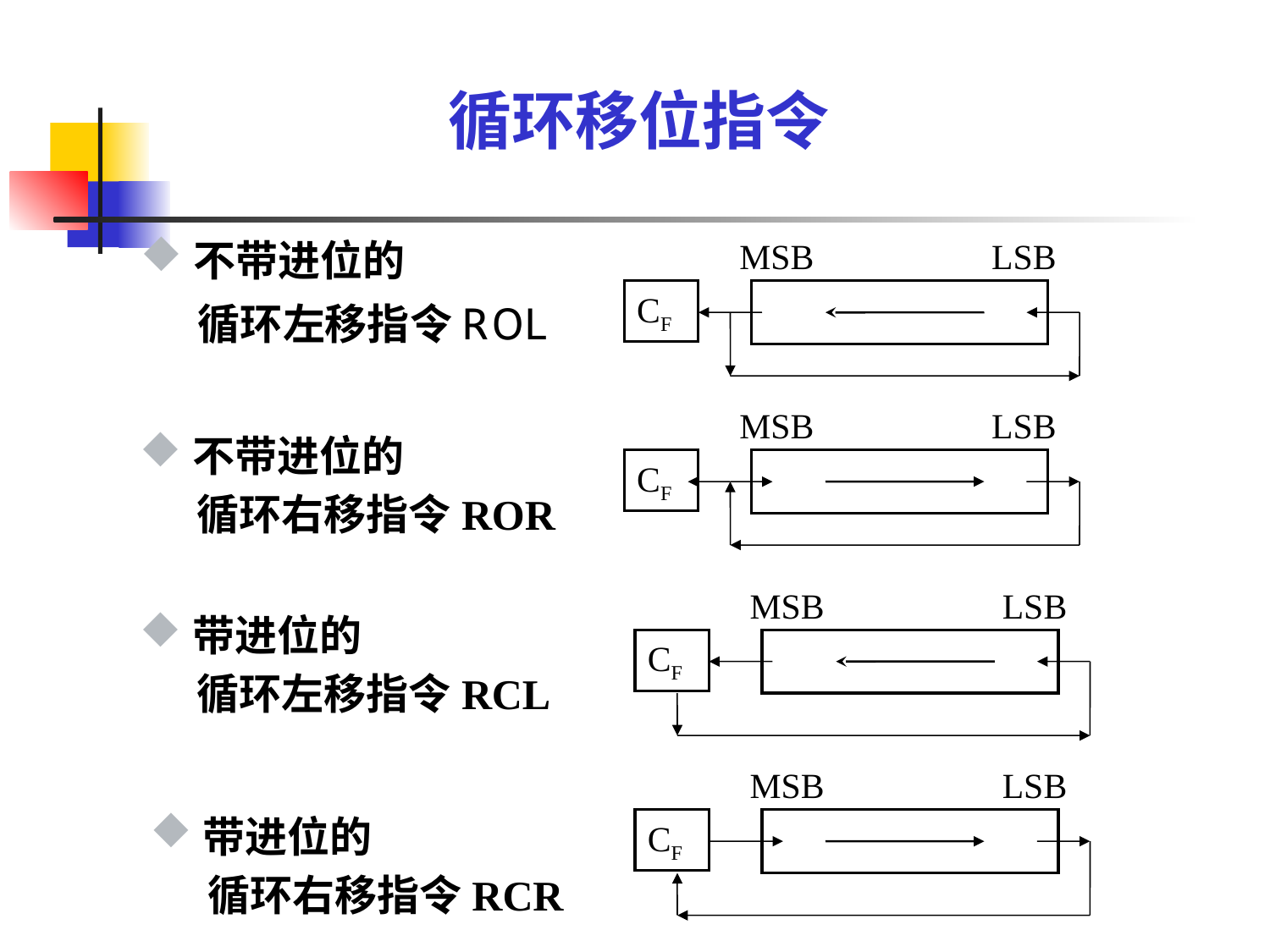

# 循环移位指令
不带进位的
     循环左移指令ROL
  MSB                    LSB
CF

  MSB                    LSB
CF

不带进位的
     循环右移指令ROR
  MSB                    LSB
CF

带进位的
     循环左移指令RCL
  MSB                    LSB
CF

带进位的
     循环右移指令RCR